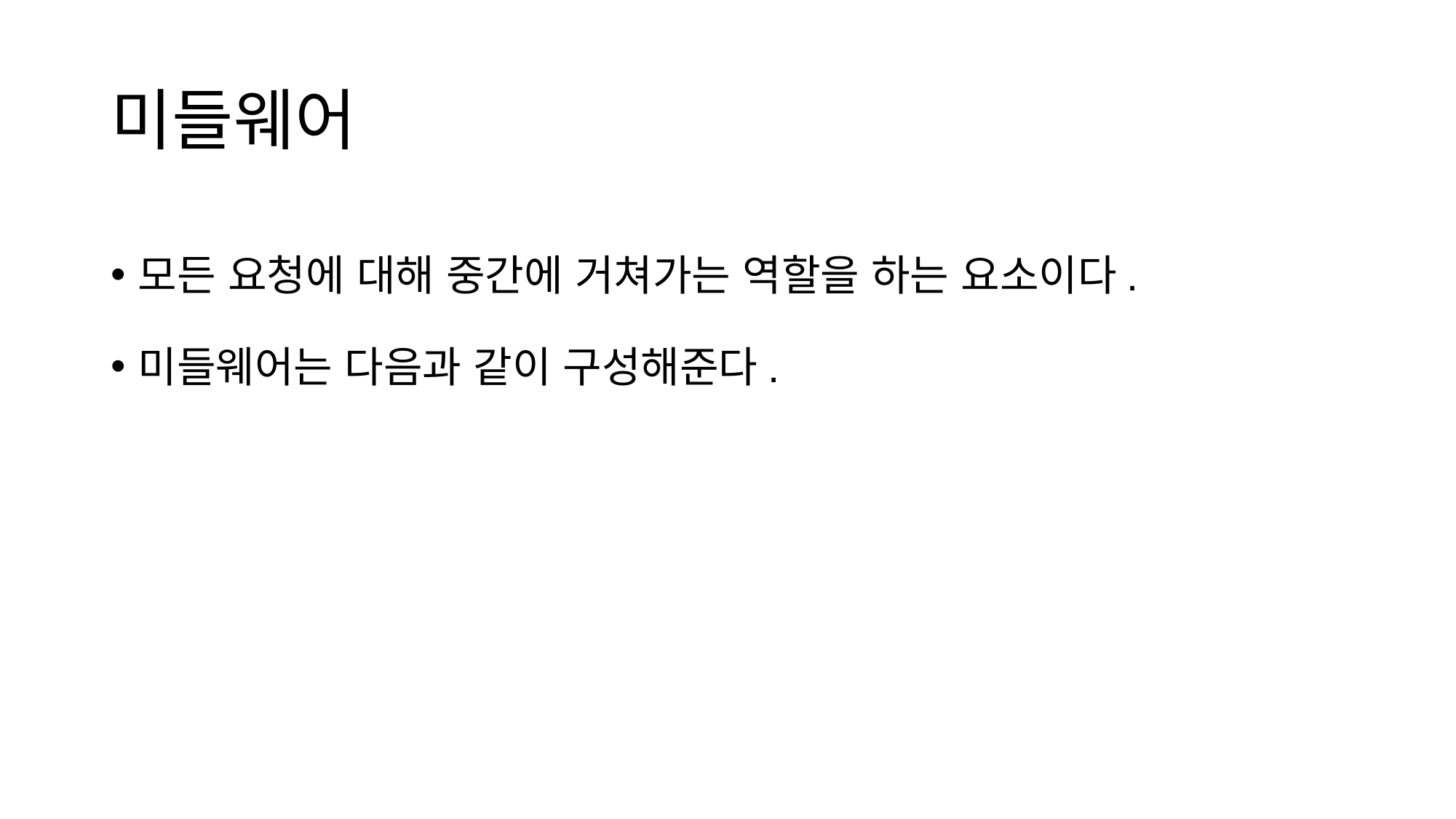

# 미들웨어
모든 요청에 대해 중간에 거쳐가는 역할을 하는 요소이다.
미들웨어는 다음과 같이 구성해준다.